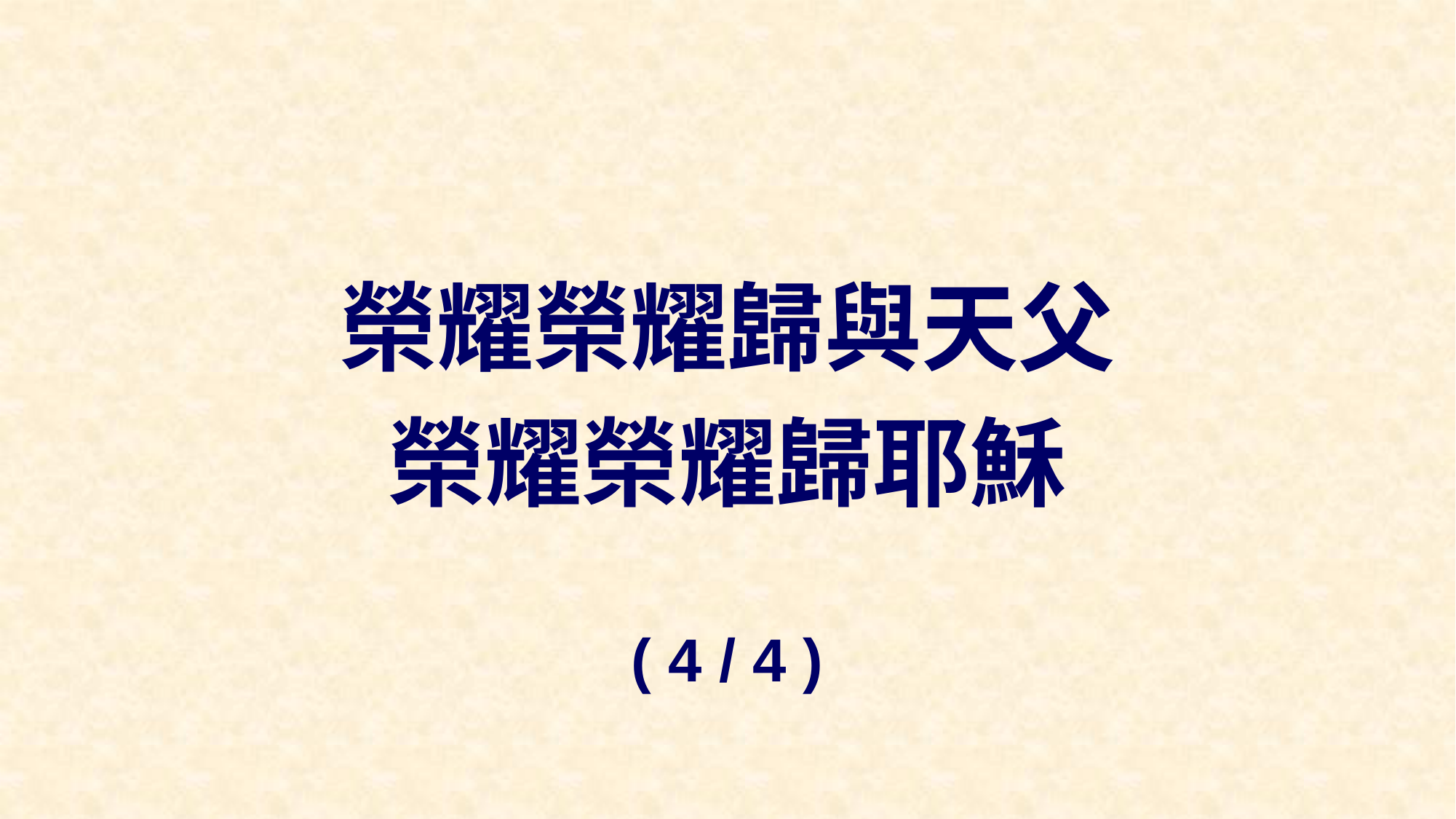

榮耀榮耀歸與天父
榮耀榮耀歸耶穌
( 4 / 4 )